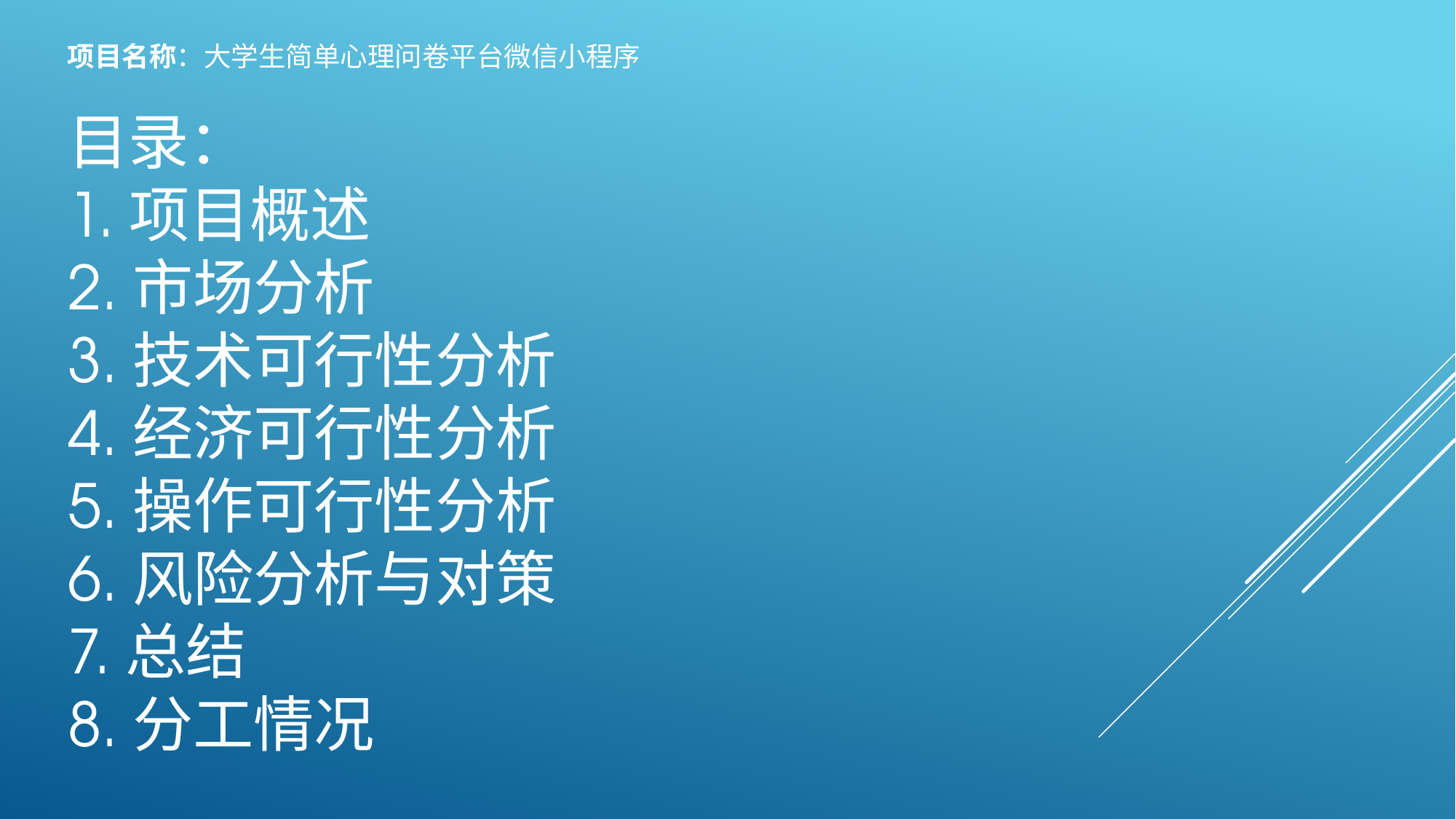

项目名称：大学生简单心理问卷平台微信小程序
目录：
1.项目概述
2.市场分析
3.技术可行性分析
4.经济可行性分析
5.操作可行性分析
6.风险分析与对策
7.总结
8.分工情况